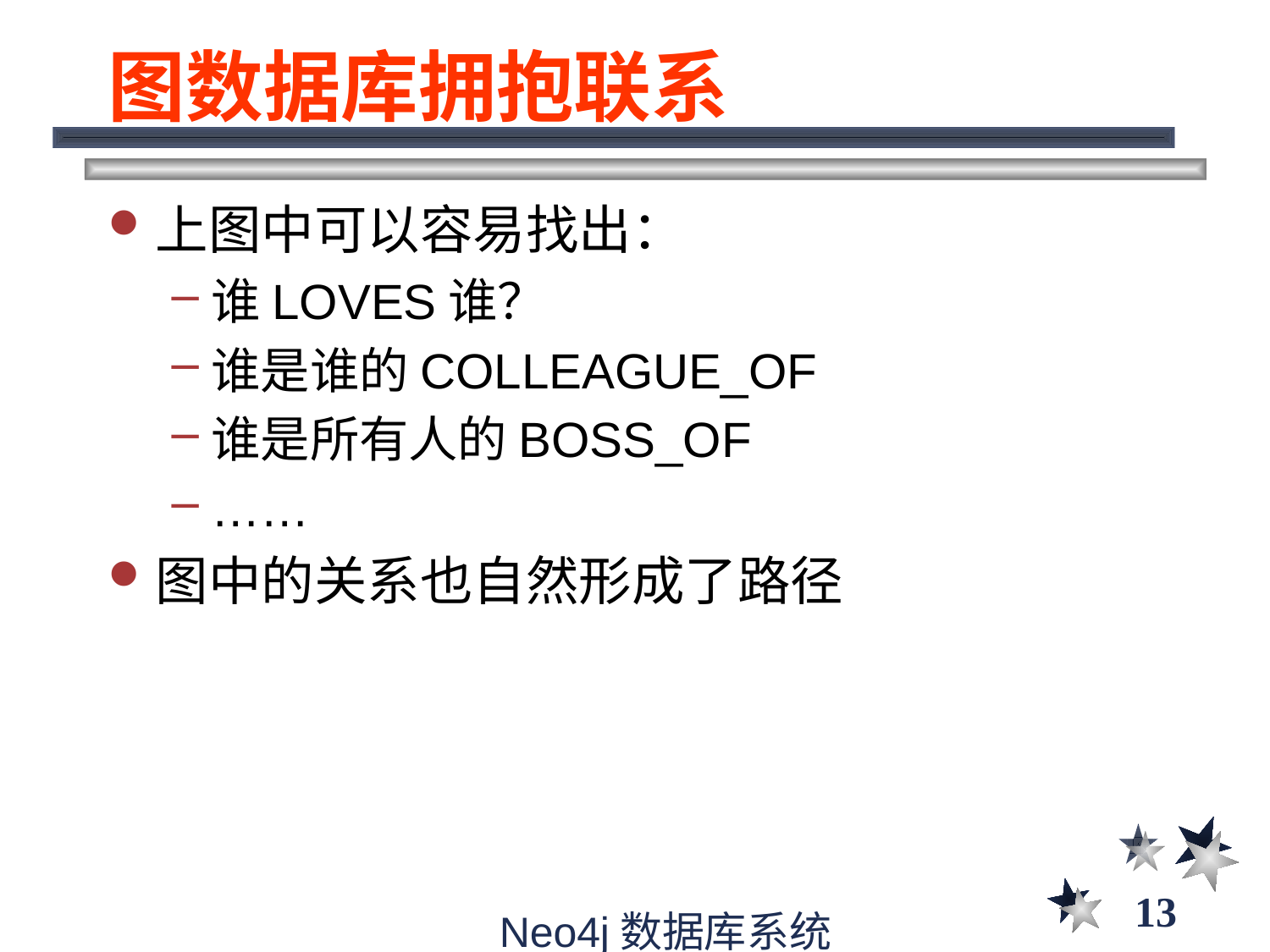

# 图数据库拥抱联系
上图中可以容易找出：
谁LOVES谁？
谁是谁的COLLEAGUE_OF
谁是所有人的BOSS_OF
……
图中的关系也自然形成了路径
13
Neo4j数据库系统